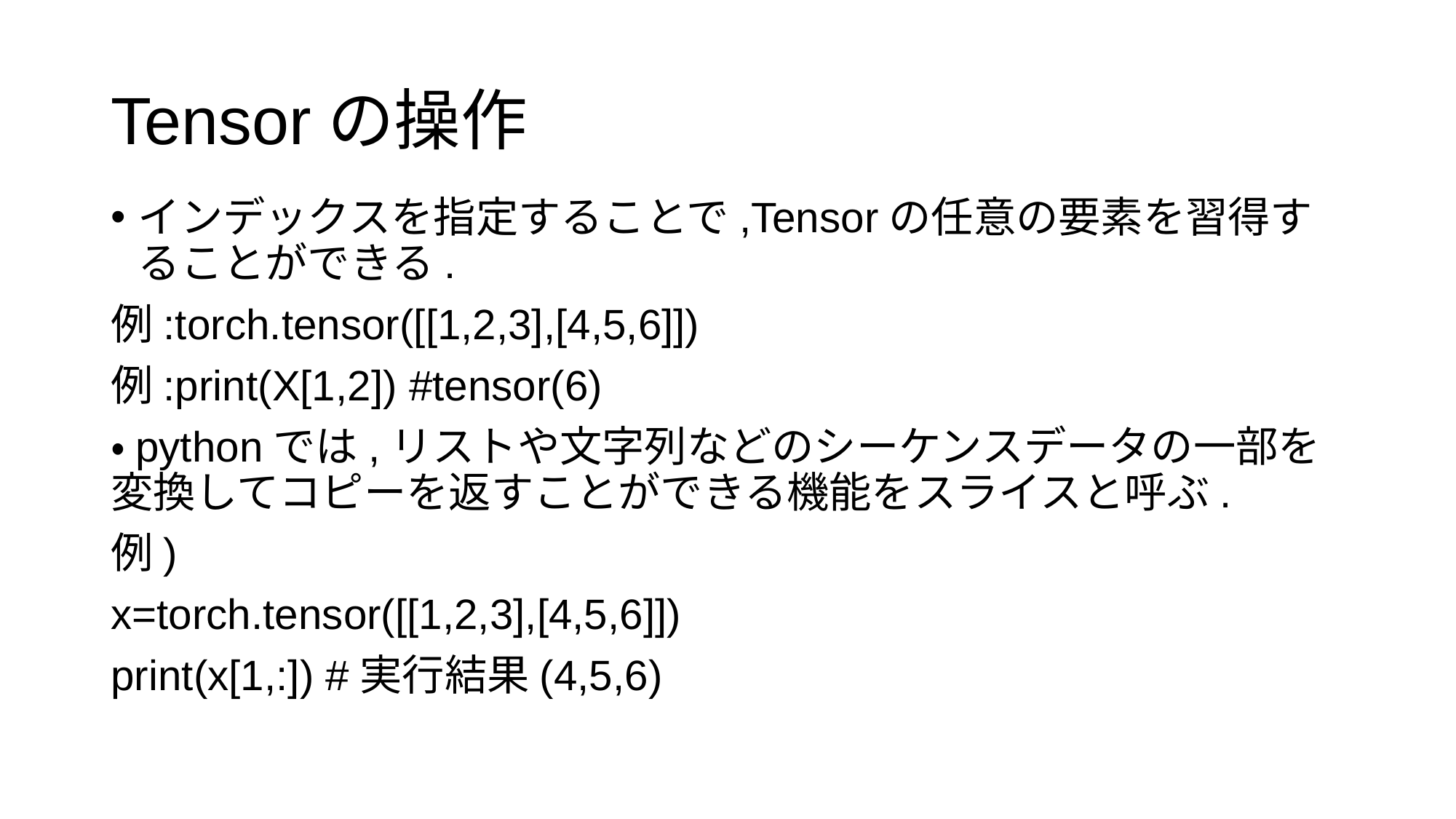

# Tensorの操作
インデックスを指定することで,Tensorの任意の要素を習得することができる.
例:torch.tensor([[1,2,3],[4,5,6]])
例:print(X[1,2]) #tensor(6)
・pythonでは,リストや文字列などのシーケンスデータの一部を変換してコピーを返すことができる機能をスライスと呼ぶ.
例)
x=torch.tensor([[1,2,3],[4,5,6]])
print(x[1,:]) #実行結果(4,5,6)